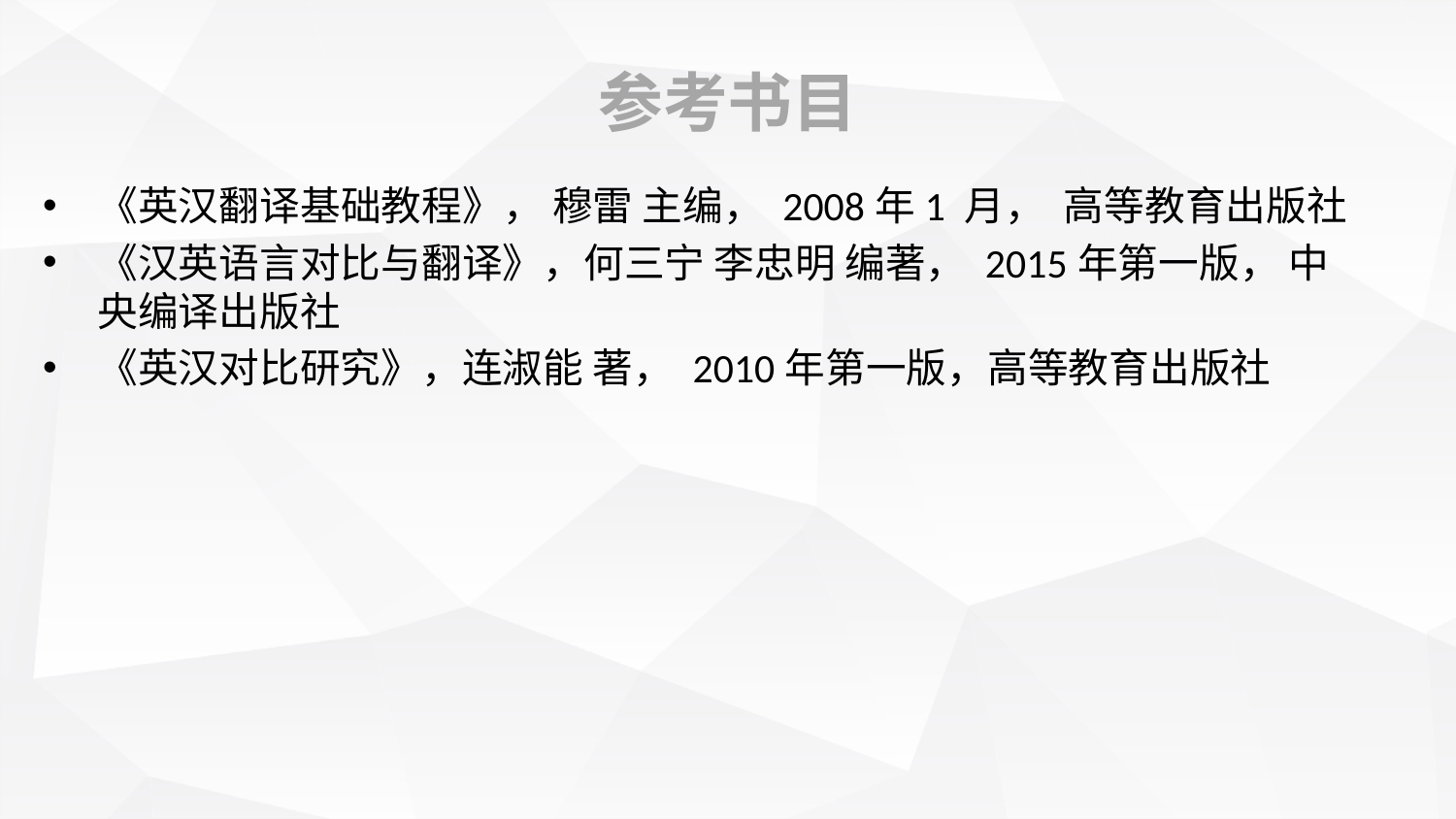

# 参考书目
《英汉翻译基础教程》， 穆雷 主编， 2008年1 月，  高等教育出版社
《汉英语言对比与翻译》，何三宁 李忠明 编著， 2015年第一版， 中央编译出版社
《英汉对比研究》，连淑能 著， 2010年第一版，高等教育出版社